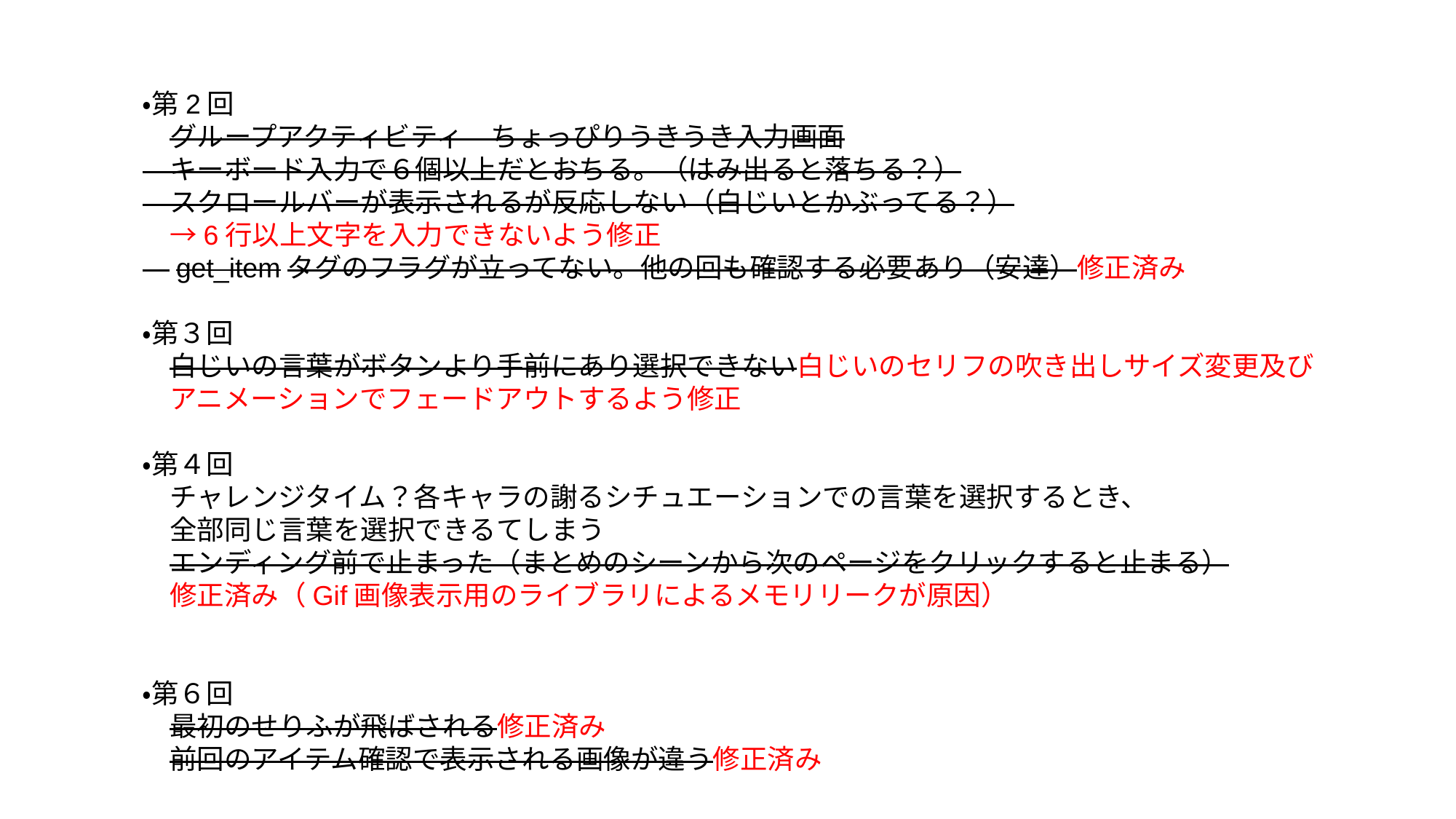

・第2回
　グループアクティビティ　ちょっぴりうきうき入力画面
　キーボード入力で６個以上だとおちる。（はみ出ると落ちる？）
　スクロールバーが表示されるが反応しない（白じいとかぶってる？）
　→6行以上文字を入力できないよう修正
　get_itemタグのフラグが立ってない。他の回も確認する必要あり（安達）修正済み

・第３回
　白じいの言葉がボタンより手前にあり選択できない白じいのセリフの吹き出しサイズ変更及び
　アニメーションでフェードアウトするよう修正

・第４回
　チャレンジタイム？各キャラの謝るシチュエーションでの言葉を選択するとき、
　全部同じ言葉を選択できるてしまう
　エンディング前で止まった（まとめのシーンから次のページをクリックすると止まる）
　修正済み（Gif画像表示用のライブラリによるメモリリークが原因）

・第６回
　最初のせりふが飛ばされる修正済み
　前回のアイテム確認で表示される画像が違う修正済み